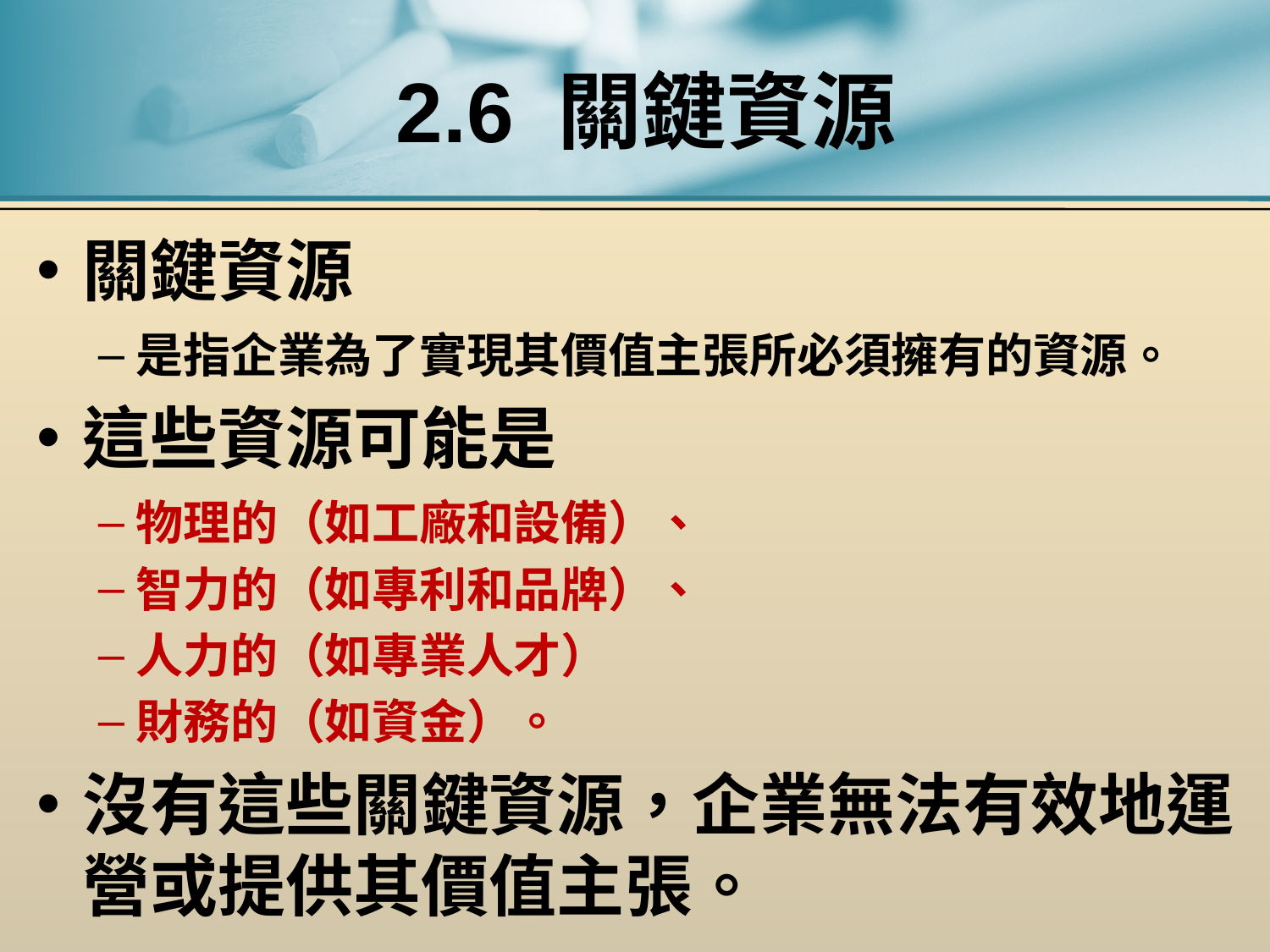

# 2.6 關鍵資源
關鍵資源
是指企業為了實現其價值主張所必須擁有的資源。
這些資源可能是
物理的（如工廠和設備）、
智力的（如專利和品牌）、
人力的（如專業人才）
財務的（如資金）。
沒有這些關鍵資源，企業無法有效地運營或提供其價值主張。